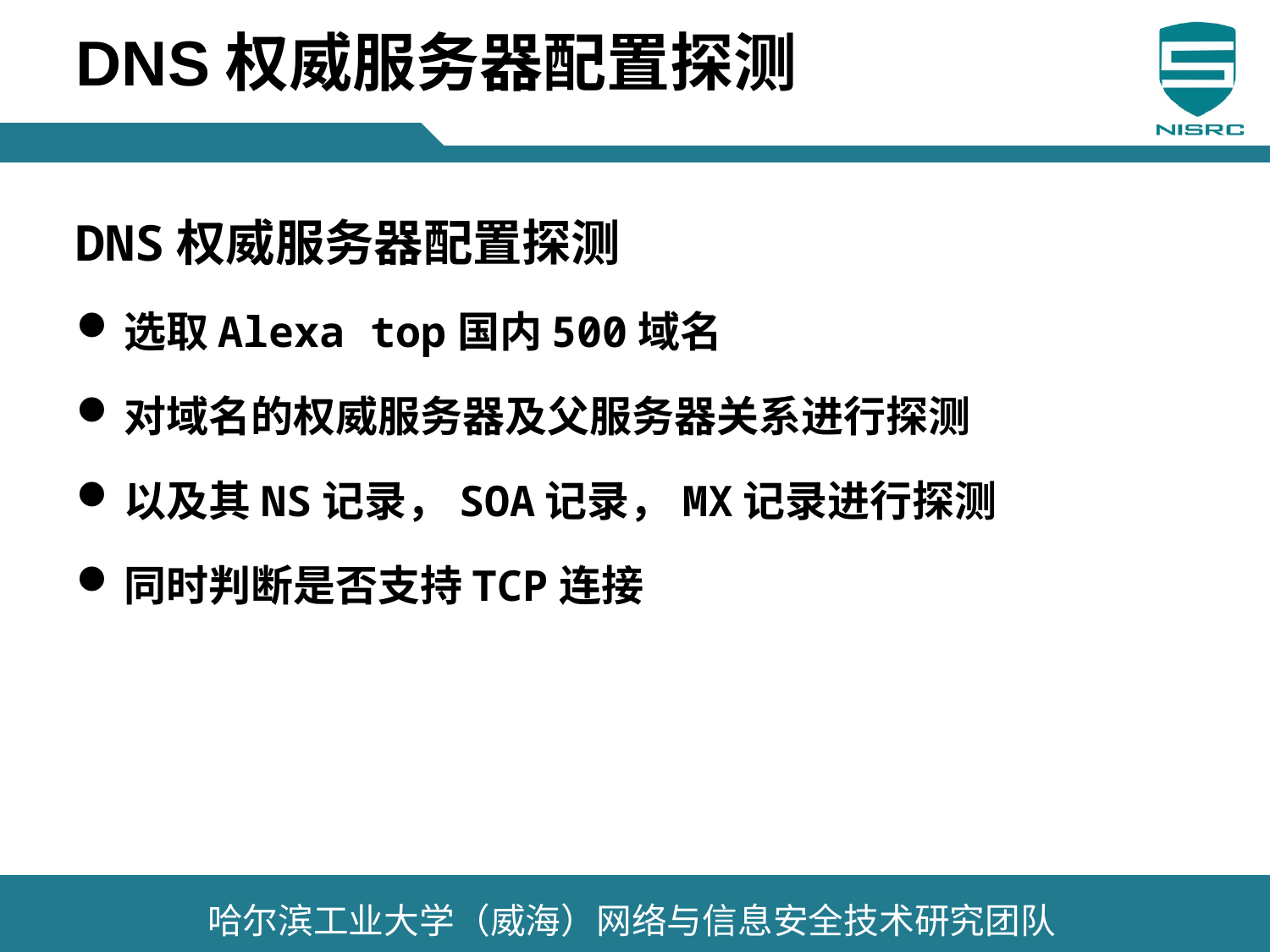

# DNS权威服务器配置探测
DNS权威服务器配置探测
选取Alexa top国内500域名
对域名的权威服务器及父服务器关系进行探测
以及其NS记录，SOA记录，MX记录进行探测
同时判断是否支持TCP连接